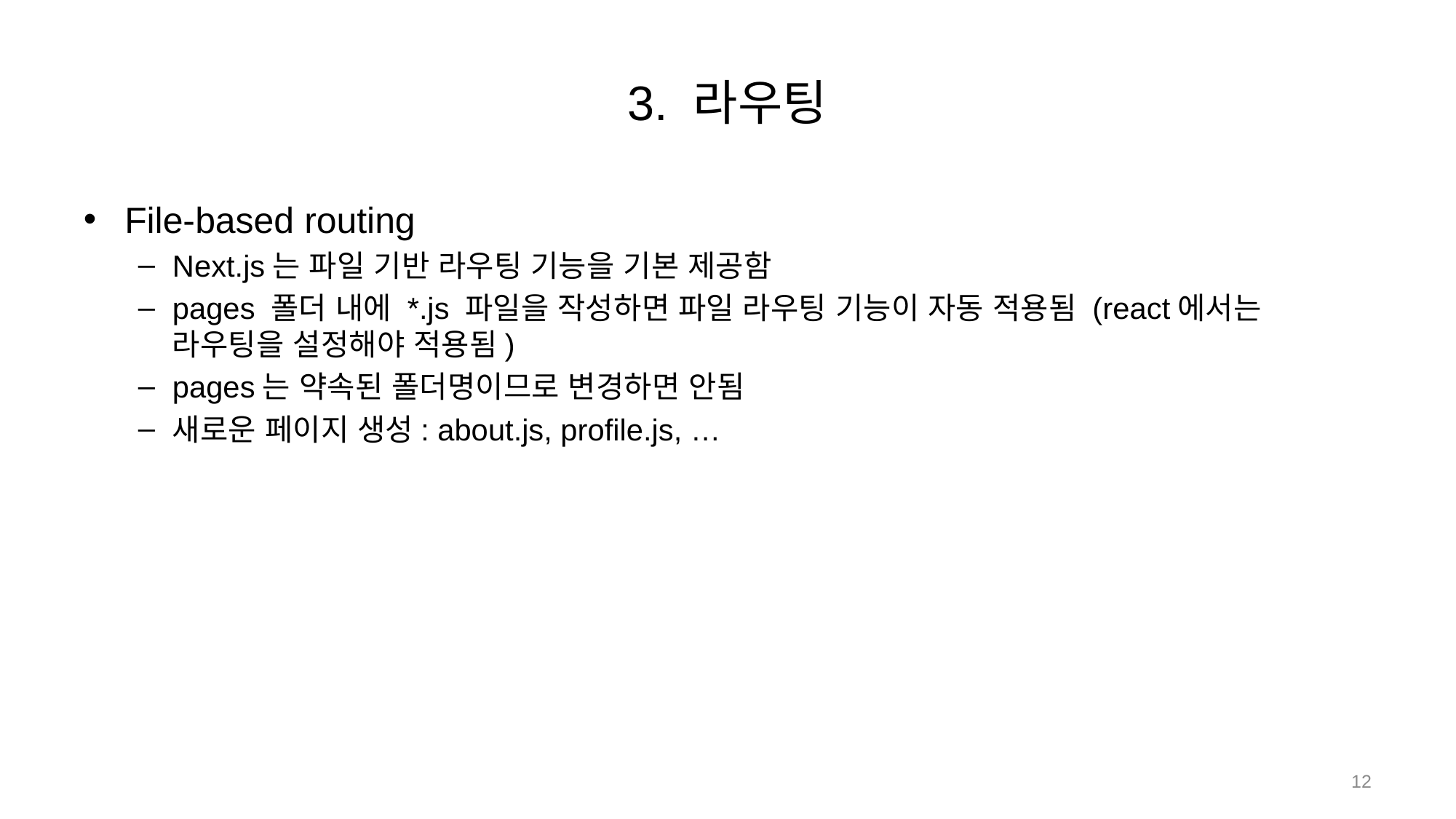

# 3. 라우팅
File-based routing
Next.js는 파일 기반 라우팅 기능을 기본 제공함
pages 폴더 내에 *.js 파일을 작성하면 파일 라우팅 기능이 자동 적용됨 (react에서는 라우팅을 설정해야 적용됨)
pages는 약속된 폴더명이므로 변경하면 안됨
새로운 페이지 생성: about.js, profile.js, …
12